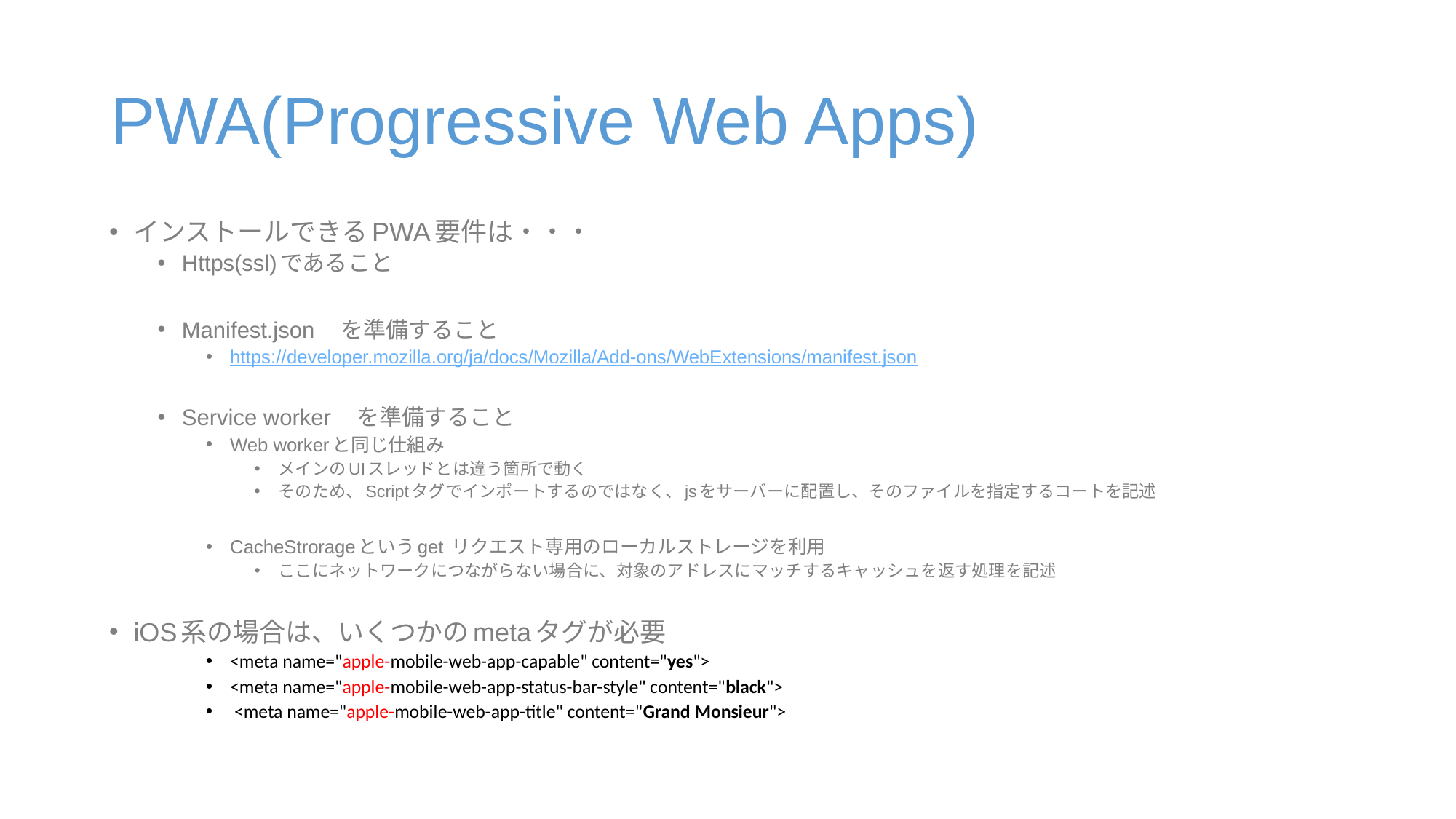

# PWA(Progressive Web Apps)
インストールできるPWA要件は・・・
Https(ssl)であること

Manifest.json　を準備すること
https://developer.mozilla.org/ja/docs/Mozilla/Add-ons/WebExtensions/manifest.json

Service worker　を準備すること
Web workerと同じ仕組み
メインのUIスレッドとは違う箇所で動く
そのため、Scriptタグでインポートするのではなく、jsをサーバーに配置し、そのファイルを指定するコートを記述

CacheStrorageというget リクエスト専用のローカルストレージを利用
ここにネットワークにつながらない場合に、対象のアドレスにマッチするキャッシュを返す処理を記述

iOS系の場合は、いくつかのmetaタグが必要
<meta name="apple-mobile-web-app-capable" content="yes">
<meta name="apple-mobile-web-app-status-bar-style" content="black">
 <meta name="apple-mobile-web-app-title" content="Grand Monsieur">